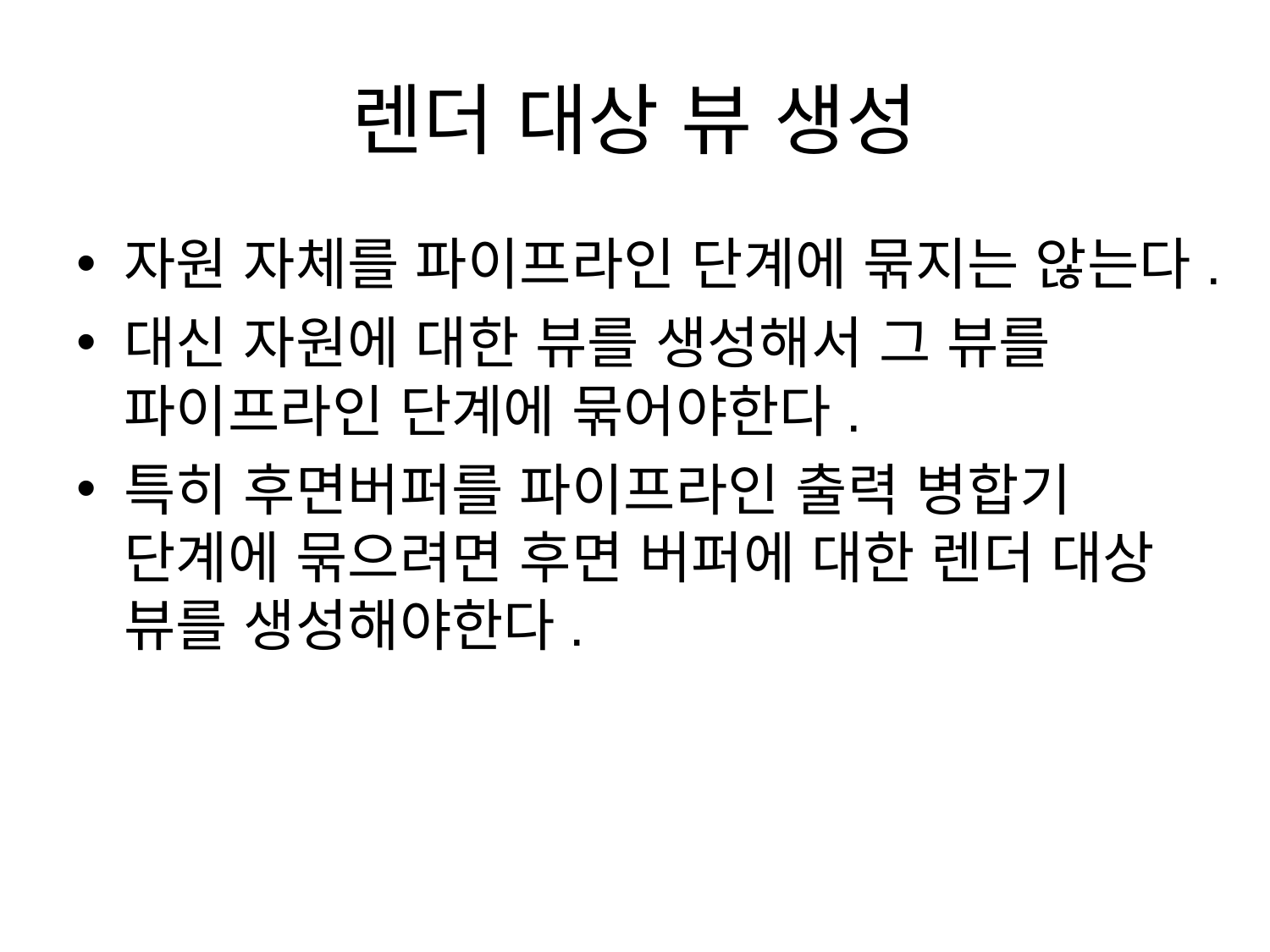

# 렌더 대상 뷰 생성
자원 자체를 파이프라인 단계에 묶지는 않는다.
대신 자원에 대한 뷰를 생성해서 그 뷰를 파이프라인 단계에 묶어야한다.
특히 후면버퍼를 파이프라인 출력 병합기 단계에 묶으려면 후면 버퍼에 대한 렌더 대상 뷰를 생성해야한다.